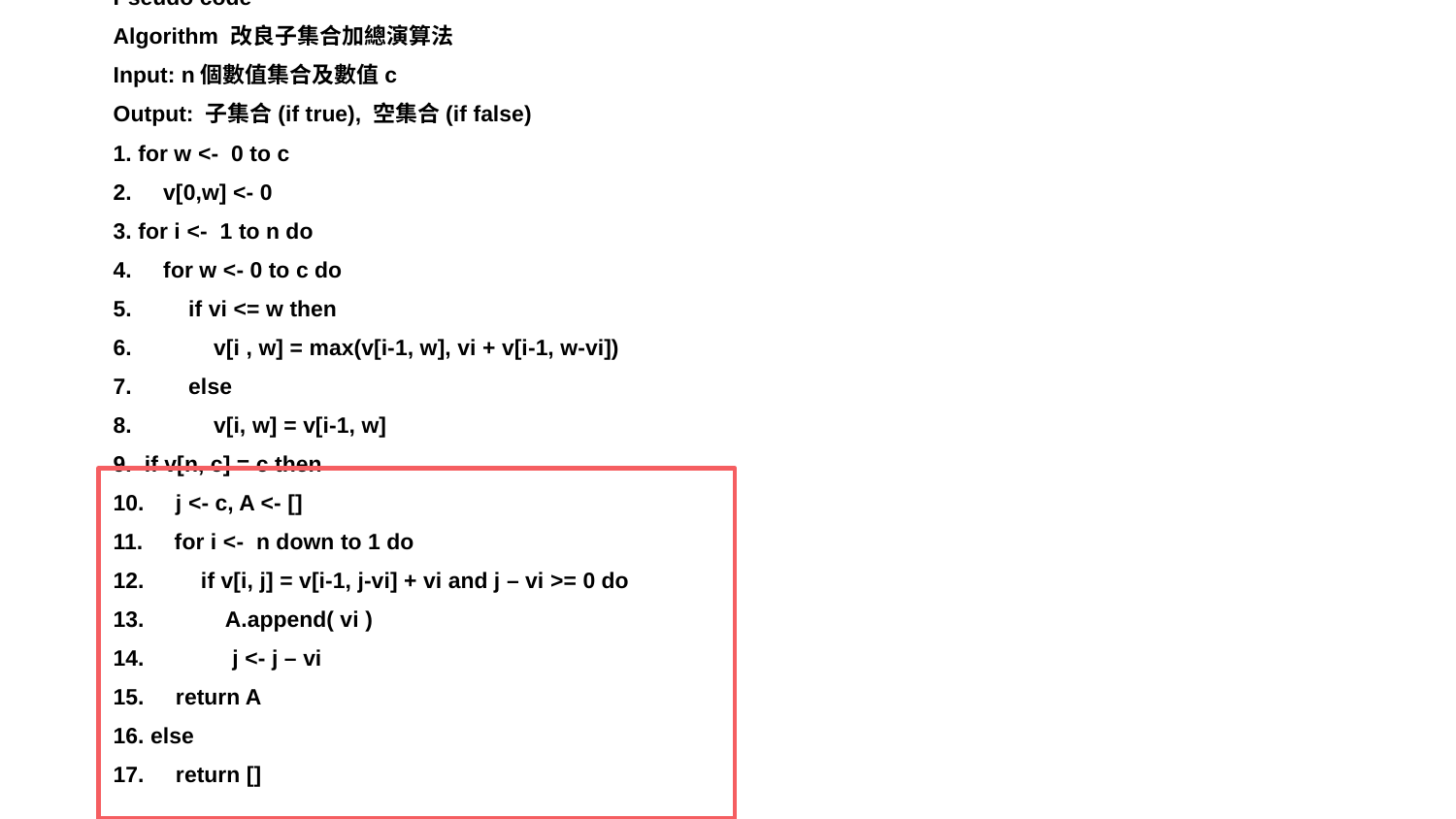

Pseudo code
Algorithm 改良子集合加總演算法
Input: n個數值集合及數值c
Output: 子集合(if true), 空集合(if false)
1. for w <-  0 to c
2.     v[0,w] <- 0
3. for i <-  1 to n do
4.     for w <- 0 to c do
5.         if vi <= w then
6.             v[i , w] = max(v[i-1, w], vi + v[i-1, w-vi])
7.         else
8.             v[i, w] = v[i-1, w]
9.  if v[n, c] = c then
10.     j <- c, A <- []
11.     for i <-  n down to 1 do
12.         if v[i, j] = v[i-1, j-vi] + vi and j – vi >= 0 do
13.             A.append( vi )
14.              j <- j – vi
15.     return A
16. else
17.     return []